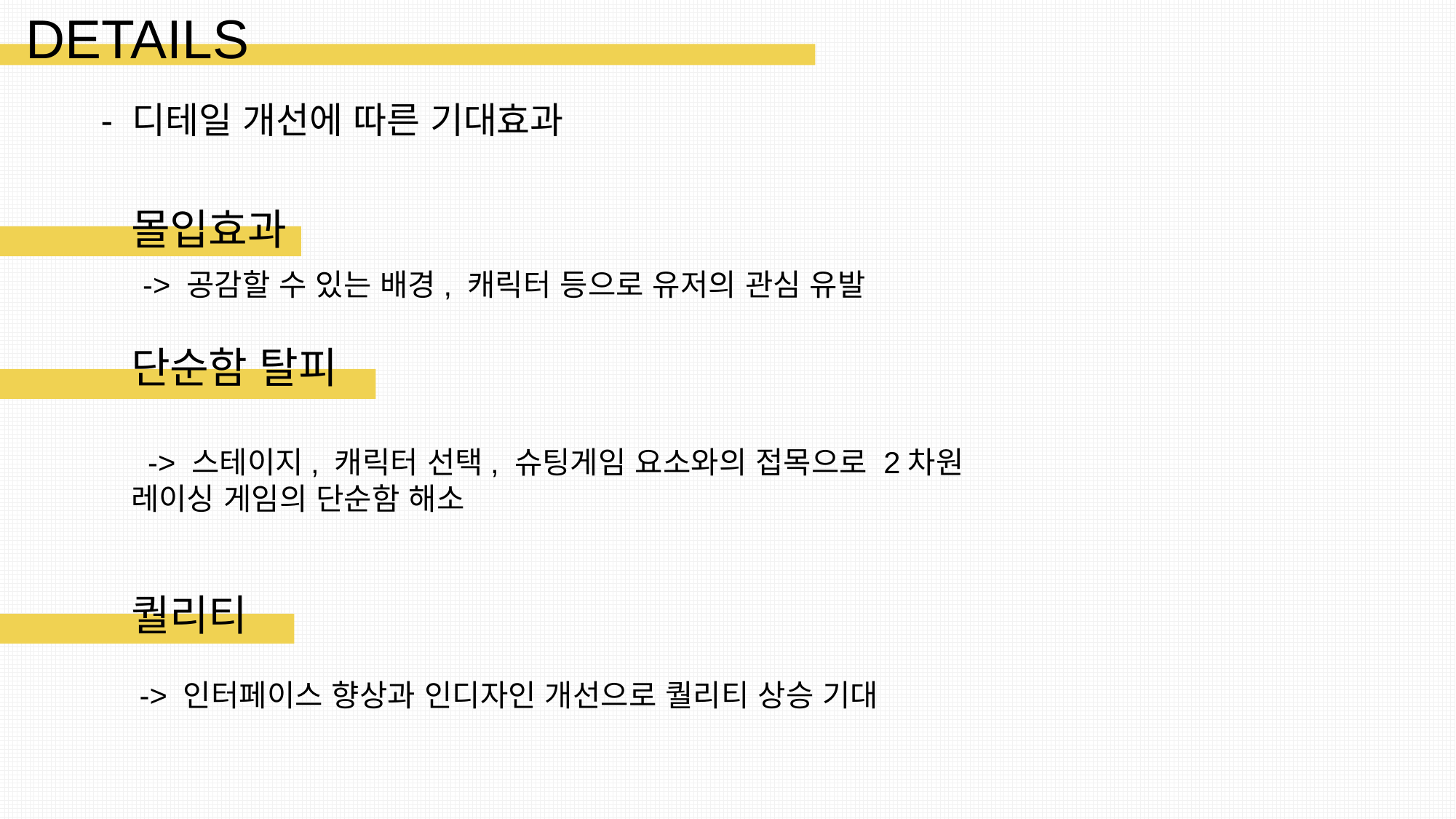

DETAILS

- 디테일 개선에 따른 기대효과
몰입효과
 -> 공감할 수 있는 배경, 캐릭터 등으로 유저의 관심 유발

단순함 탈피

  -> 스테이지, 캐릭터 선택, 슈팅게임 요소와의 접목으로 2차원   레이싱 게임의 단순함 해소

퀄리티

 -> 인터페이스 향상과 인디자인 개선으로 퀄리티 상승 기대